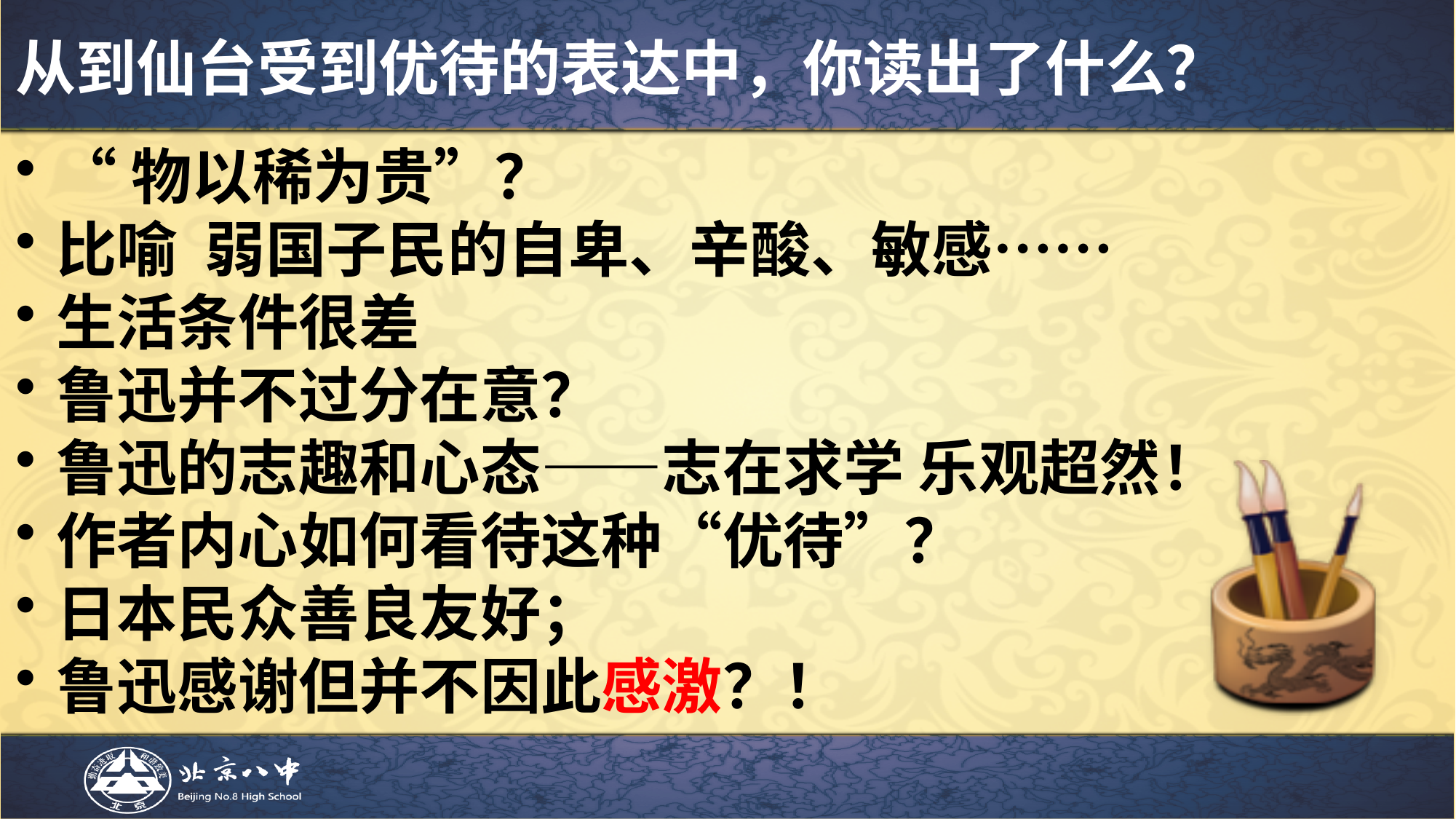

# 从到仙台受到优待的表达中，你读出了什么？
“物以稀为贵”？
比喻  弱国子民的自卑、辛酸、敏感……
生活条件很差
鲁迅并不过分在意？
鲁迅的志趣和心态——志在求学 乐观超然！
作者内心如何看待这种“优待”？
日本民众善良友好；
鲁迅感谢但并不因此感激？！